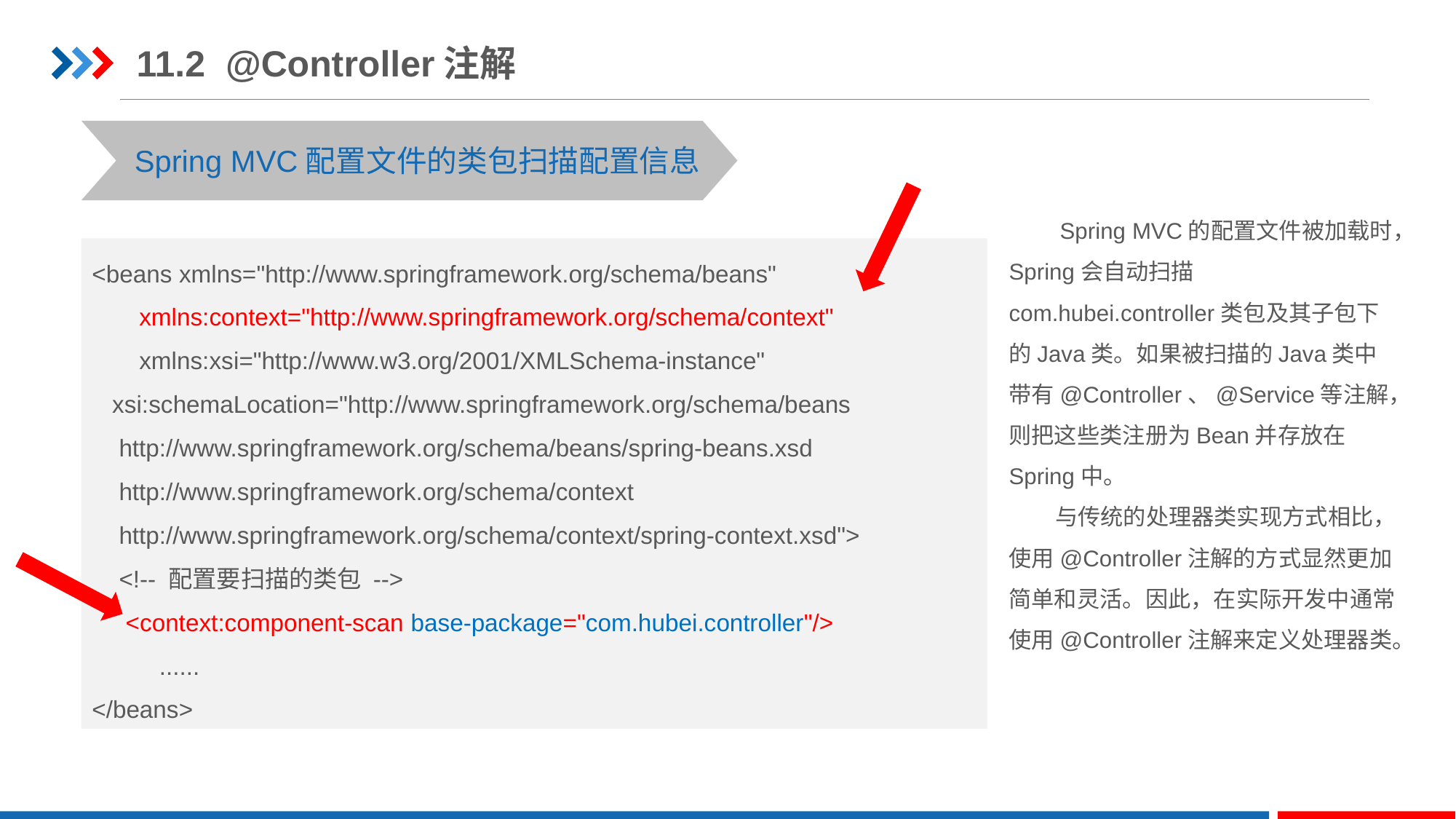

11.2  @Controller注解

Spring MVC配置文件的类包扫描配置信息
        Spring MVC的配置文件被加载时，Spring会自动扫描com.hubei.controller类包及其子包下的Java类。如果被扫描的Java类中带有@Controller、@Service等注解，则把这些类注册为Bean并存放在Spring中。
        与传统的处理器类实现方式相比，使用@Controller注解的方式显然更加简单和灵活。因此，在实际开发中通常使用@Controller注解来定义处理器类。

<beans xmlns="http://www.springframework.org/schema/beans"
       xmlns:context="http://www.springframework.org/schema/context"
       xmlns:xsi="http://www.w3.org/2001/XMLSchema-instance"
   xsi:schemaLocation="http://www.springframework.org/schema/beans
    http://www.springframework.org/schema/beans/spring-beans.xsd
    http://www.springframework.org/schema/context
    http://www.springframework.org/schema/context/spring-context.xsd">
    <!-- 配置要扫描的类包 -->
     <context:component-scan base-package="com.hubei.controller"/>
          ......
</beans>